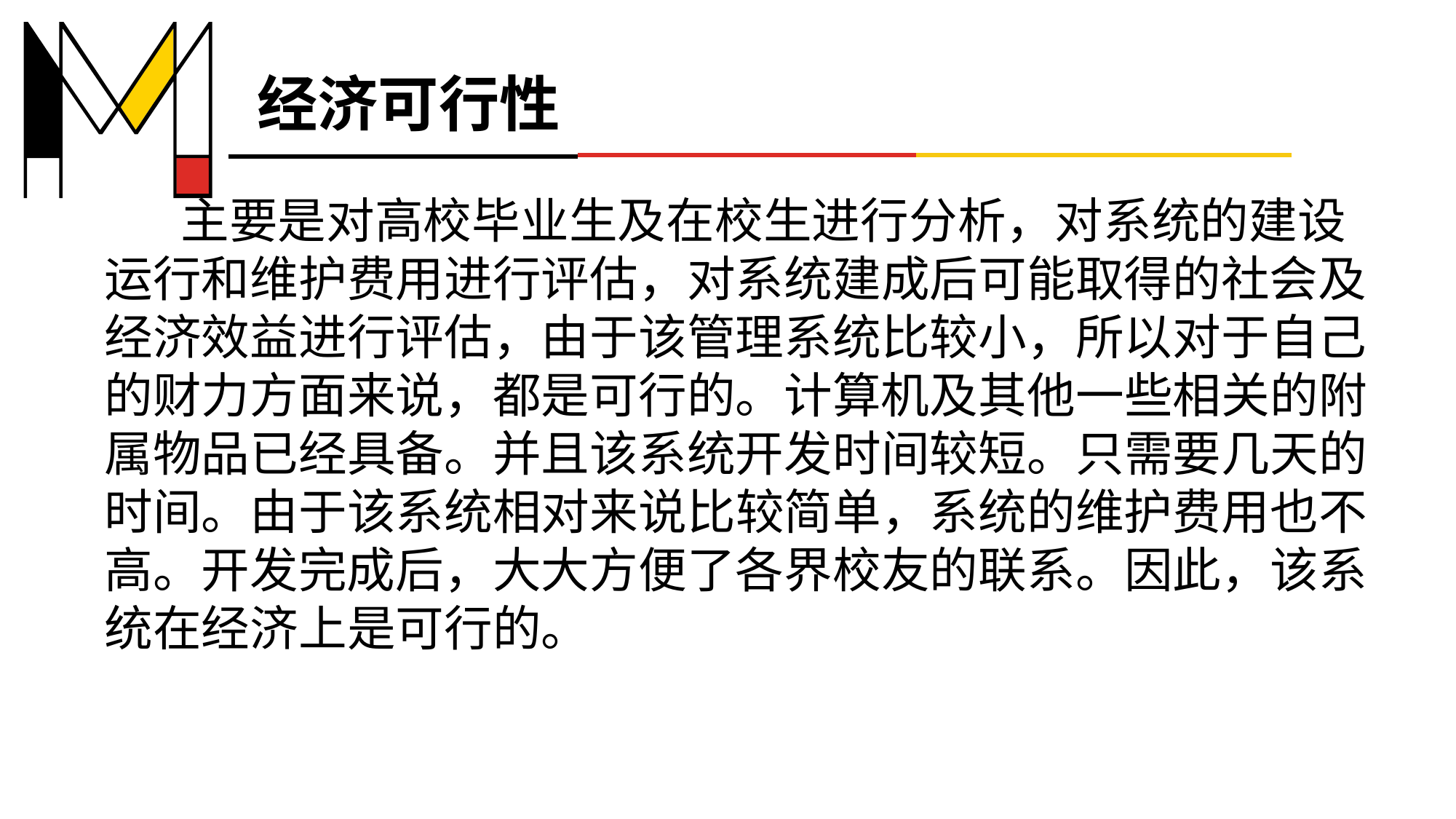

经济可行性

       主要是对高校毕业生及在校生进行分析，对系统的建设运行和维护费用进行评估，对系统建成后可能取得的社会及经济效益进行评估，由于该管理系统比较小，所以对于自己的财力方面来说，都是可行的。计算机及其他一些相关的附属物品已经具备。并且该系统开发时间较短。只需要几天的时间。由于该系统相对来说比较简单，系统的维护费用也不高。开发完成后，大大方便了各界校友的联系。因此，该系统在经济上是可行的。
AI
HTML
    5
AE